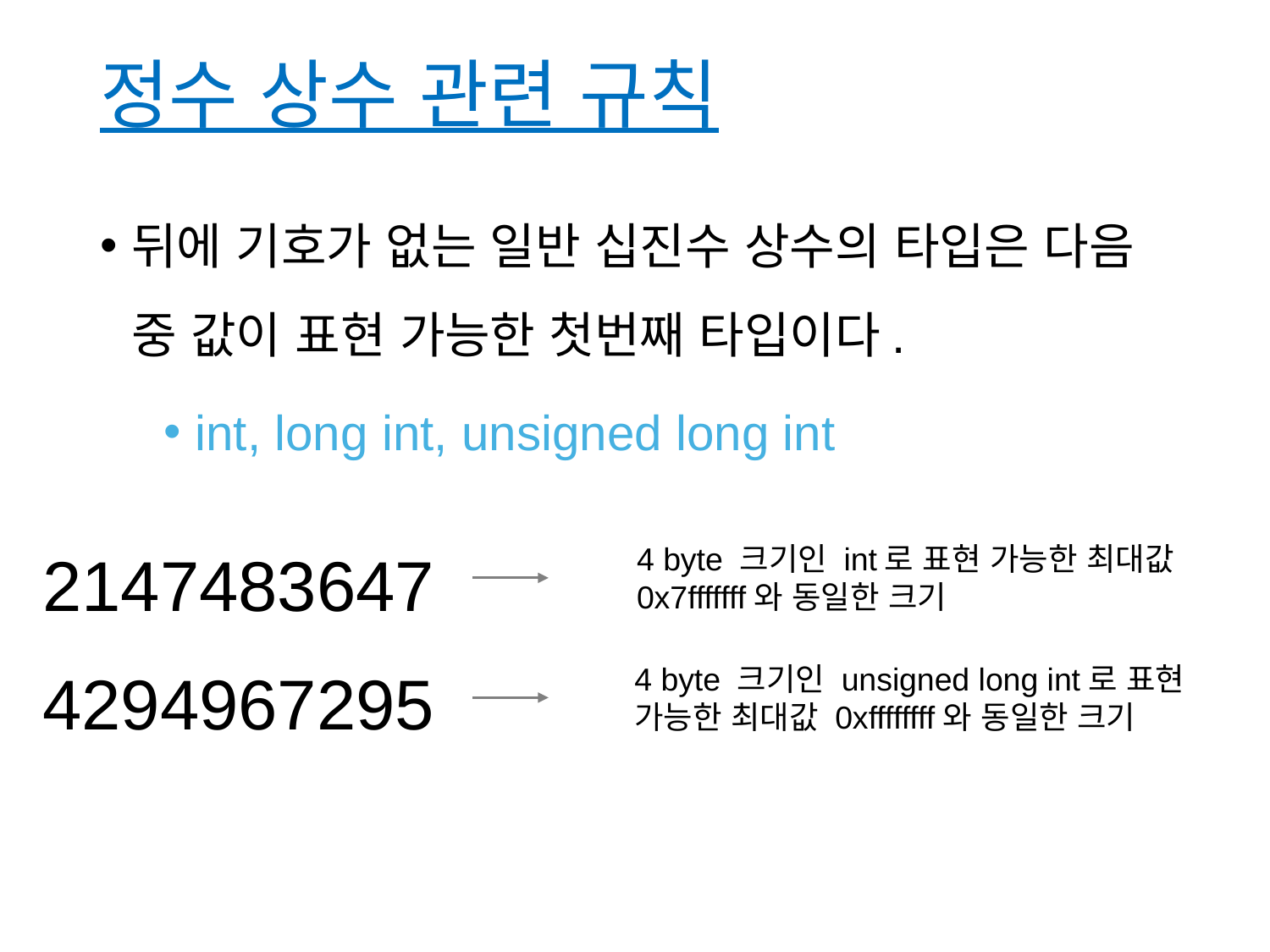

# 정수 상수 관련 규칙
뒤에 기호가 없는 일반 십진수 상수의 타입은 다음 중 값이 표현 가능한 첫번째 타입이다.
int, long int, unsigned long int
2147483647
4294967295
4 byte 크기인 int로 표현 가능한 최대값
0x7fffffff와 동일한 크기
4 byte 크기인 unsigned long int로 표현
가능한 최대값 0xffffffff와 동일한 크기